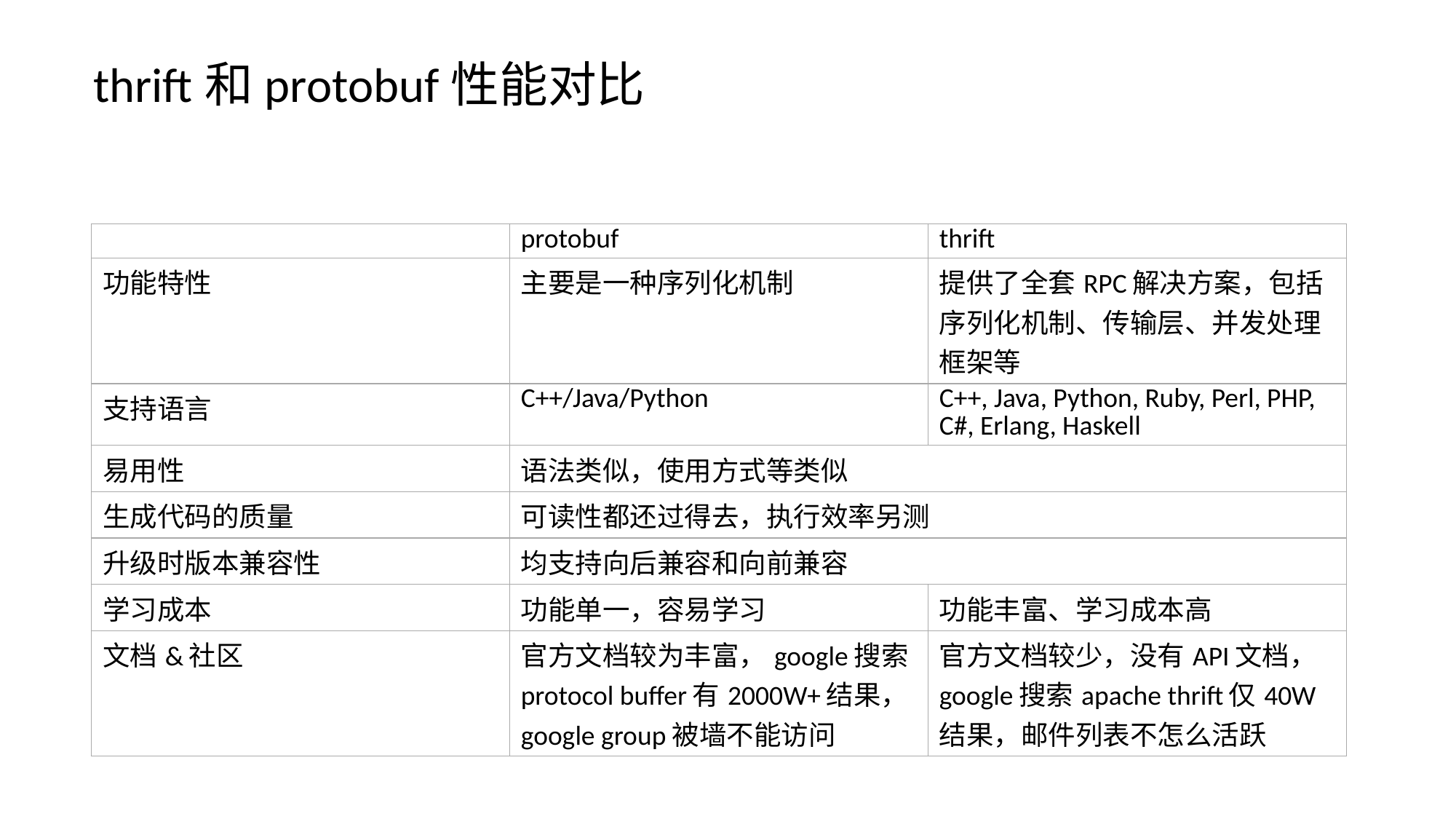

# thrift和protobuf性能对比
|  | protobuf | thrift |
| --- | --- | --- |
| 功能特性 | 主要是一种序列化机制 | 提供了全套RPC解决方案，包括序列化机制、传输层、并发处理框架等 |
| 支持语言 | C++/Java/Python | C++, Java, Python, Ruby, Perl, PHP, C#, Erlang, Haskell |
| 易用性 | 语法类似，使用方式等类似 |  |
| 生成代码的质量 | 可读性都还过得去，执行效率另测 |  |
| 升级时版本兼容性 | 均支持向后兼容和向前兼容 |  |
| 学习成本 | 功能单一，容易学习 | 功能丰富、学习成本高 |
| 文档&社区 | 官方文档较为丰富，google搜索protocol buffer有2000W+结果，google group被墙不能访问 | 官方文档较少，没有API文档，google搜索apache thrift仅40W结果，邮件列表不怎么活跃 |